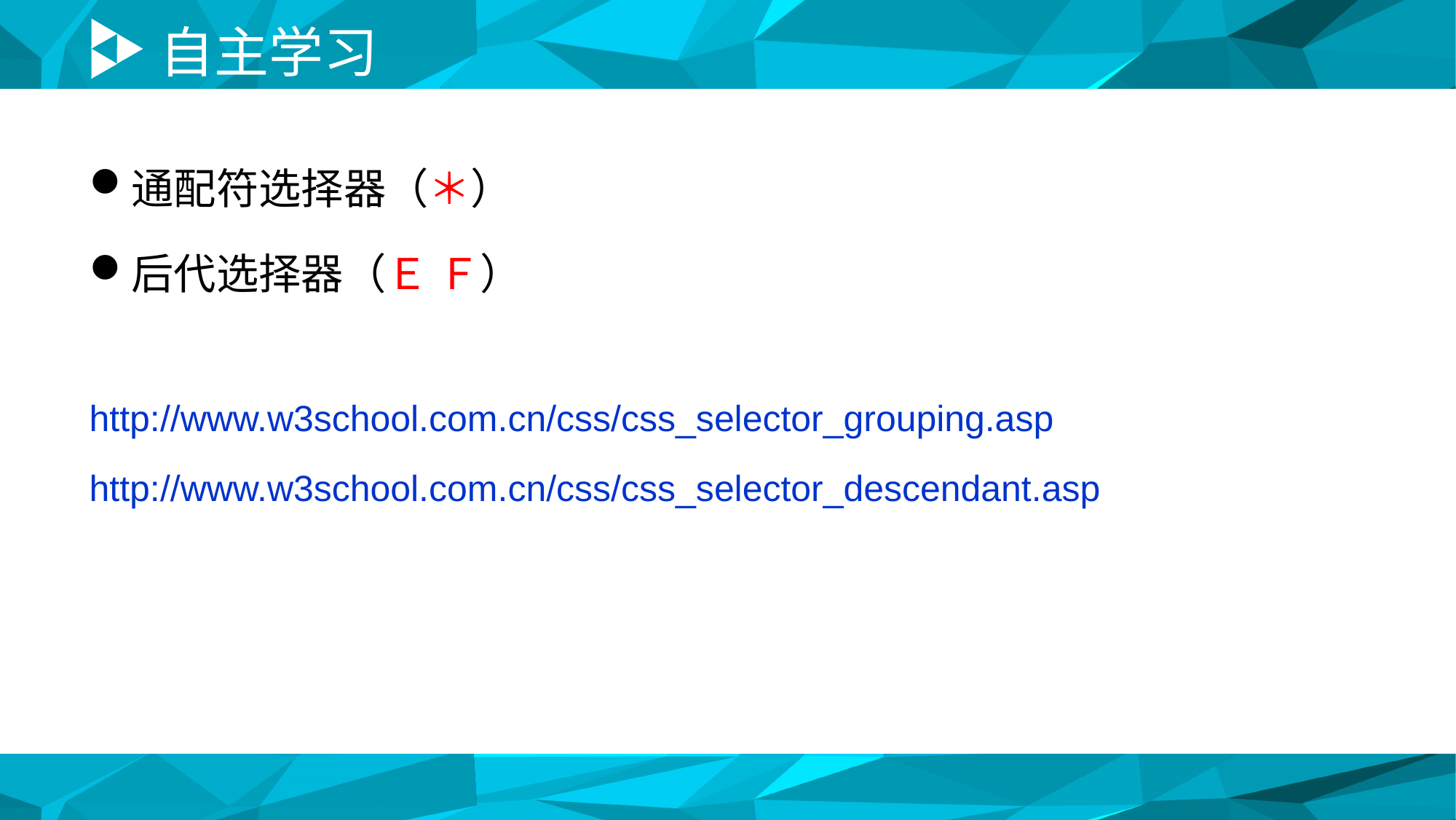

# 自主学习
通配符选择器（＊）
后代选择器（Ｅ Ｆ）

http://www.w3school.com.cn/css/css_selector_grouping.asp
http://www.w3school.com.cn/css/css_selector_descendant.asp